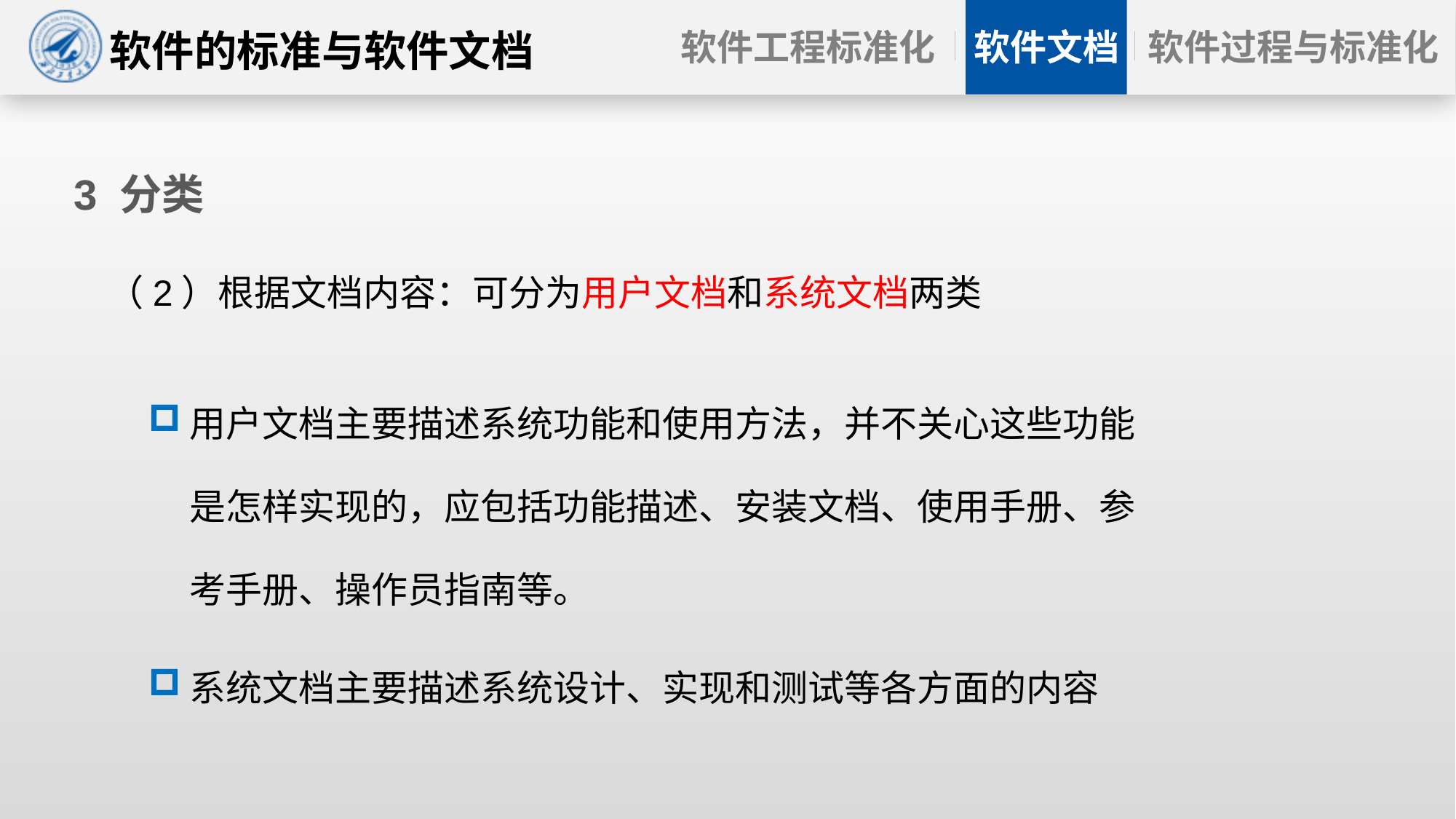

# 3 分类
（2）根据文档内容：可分为用户文档和系统文档两类
用户文档主要描述系统功能和使用方法，并不关心这些功能是怎样实现的，应包括功能描述、安装文档、使用手册、参考手册、操作员指南等。
系统文档主要描述系统设计、实现和测试等各方面的内容